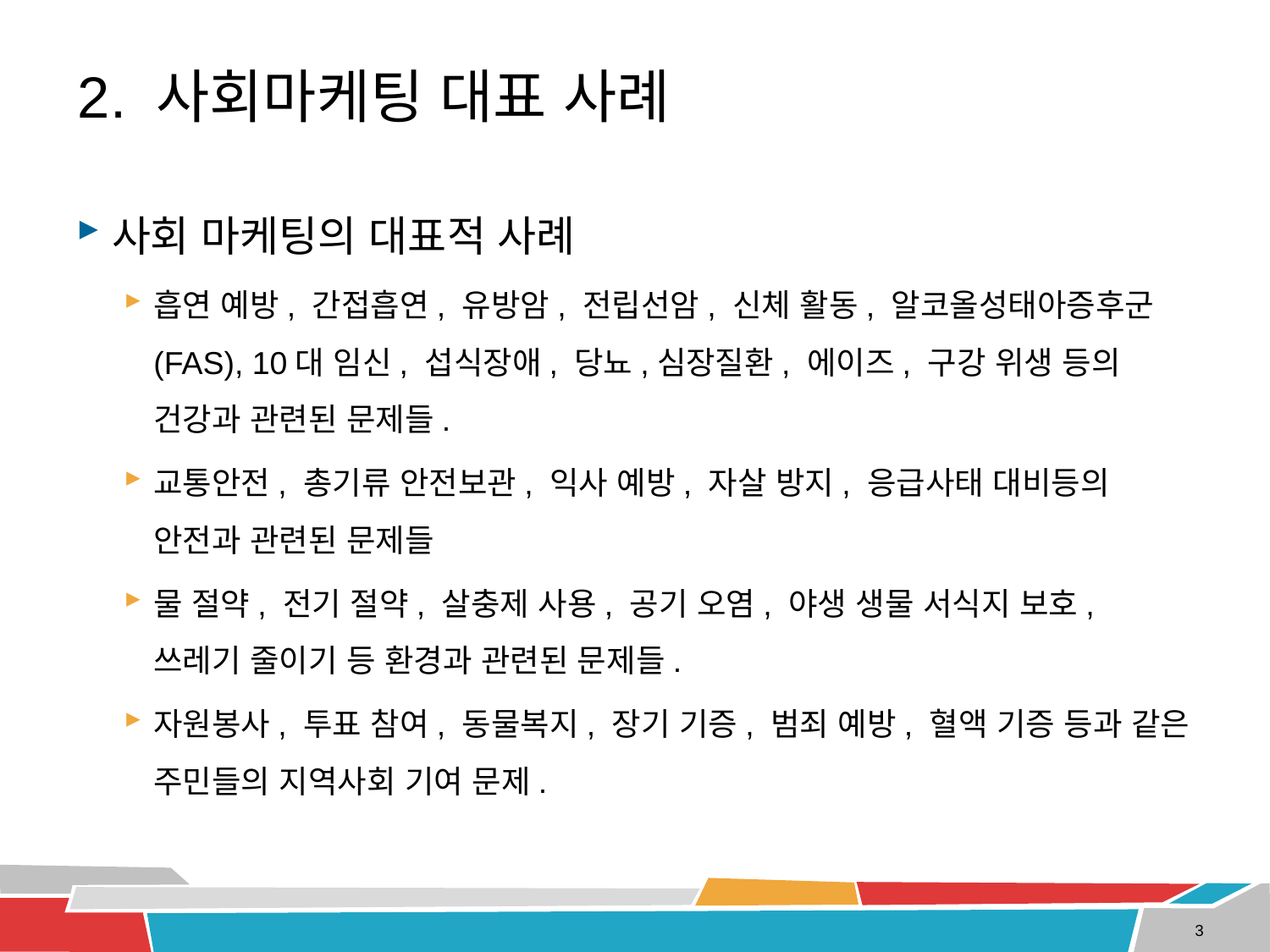

# 2. 사회마케팅 대표 사례
사회 마케팅의 대표적 사례
흡연 예방, 간접흡연, 유방암, 전립선암, 신체 활동, 알코올성태아증후군(FAS), 10대 임신, 섭식장애, 당뇨,심장질환, 에이즈, 구강 위생 등의 건강과 관련된 문제들.
교통안전, 총기류 안전보관, 익사 예방, 자살 방지, 응급사태 대비등의 안전과 관련된 문제들
물 절약, 전기 절약, 살충제 사용, 공기 오염, 야생 생물 서식지 보호, 쓰레기 줄이기 등 환경과 관련된 문제들.
자원봉사, 투표 참여, 동물복지, 장기 기증, 범죄 예방, 혈액 기증 등과 같은 주민들의 지역사회 기여 문제.
3